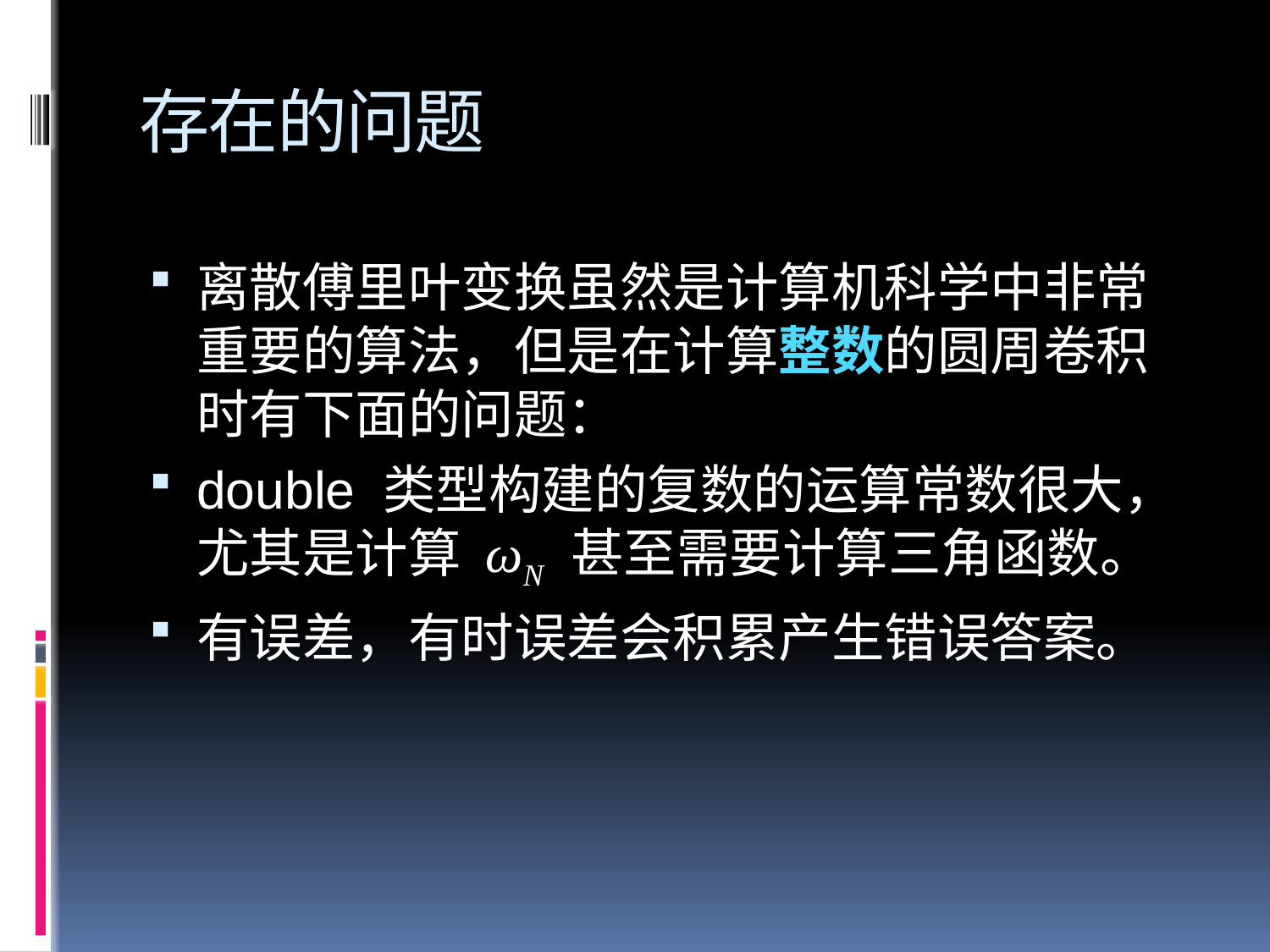

# 存在的问题
离散傅里叶变换虽然是计算机科学中非常重要的算法，但是在计算整数的圆周卷积时有下面的问题：
double 类型构建的复数的运算常数很大，尤其是计算 ωN 甚至需要计算三角函数。
有误差，有时误差会积累产生错误答案。